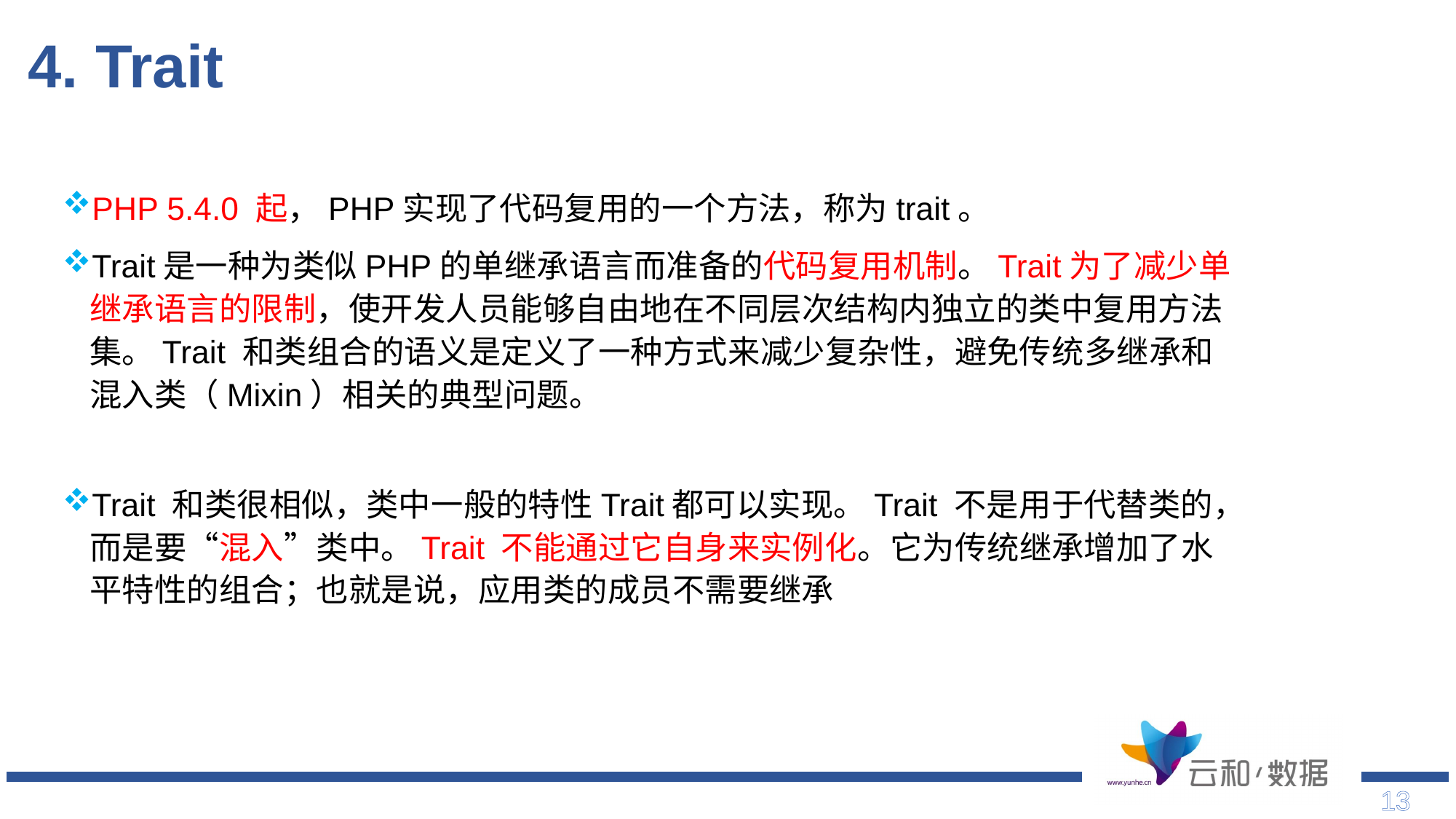

# 4. Trait

PHP 5.4.0 起，PHP实现了代码复用的一个方法，称为trait。
Trait是一种为类似PHP的单继承语言而准备的代码复用机制。Trait为了减少单继承语言的限制，使开发人员能够自由地在不同层次结构内独立的类中复用方法集。Trait 和类组合的语义是定义了一种方式来减少复杂性，避免传统多继承和混入类（Mixin）相关的典型问题。

Trait 和类很相似，类中一般的特性Trait都可以实现。Trait 不是用于代替类的，而是要“混入”类中。Trait 不能通过它自身来实例化。它为传统继承增加了水平特性的组合；也就是说，应用类的成员不需要继承